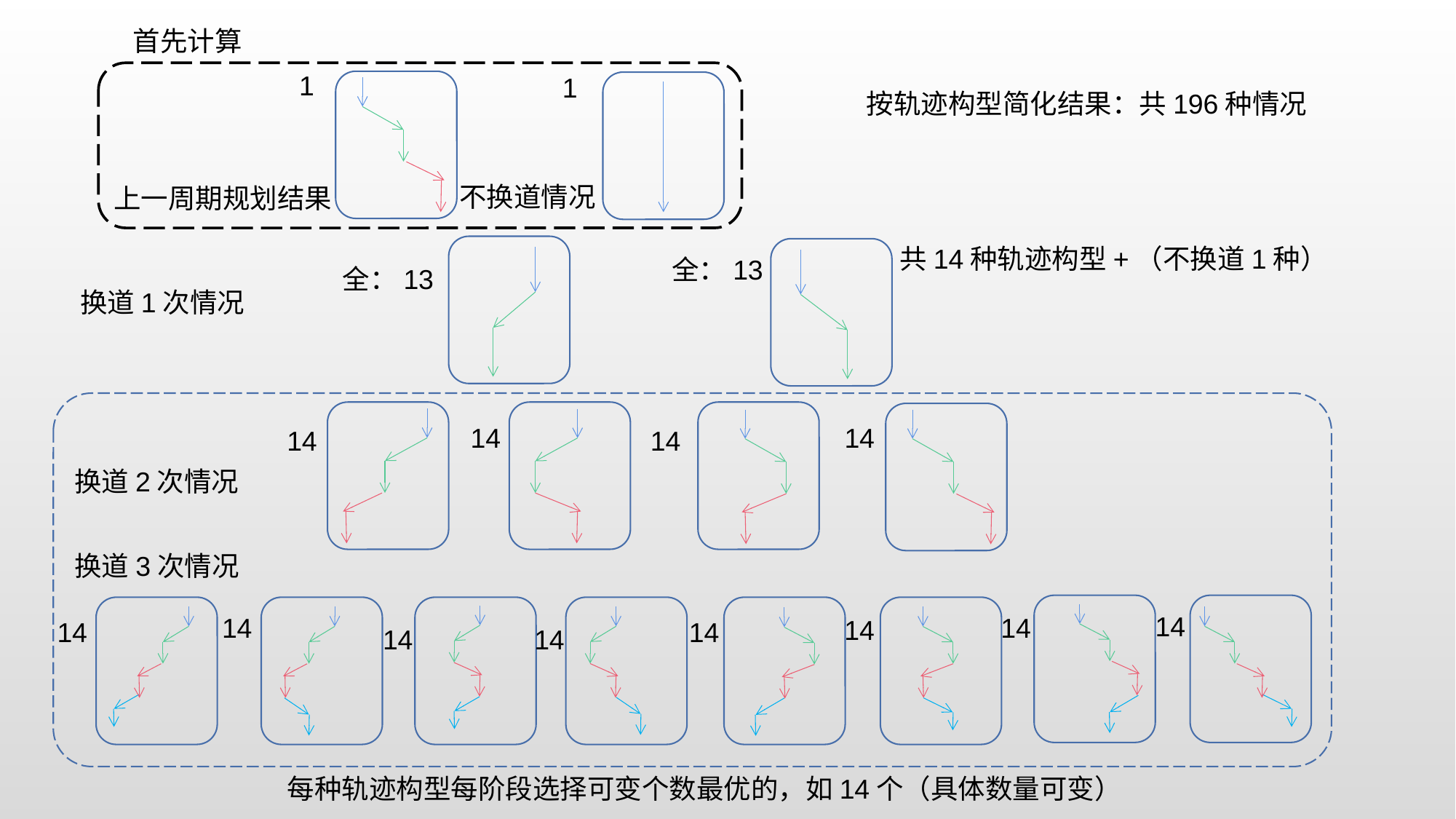

首先计算
1

1

按轨迹构型简化结果：共196种情况
不换道情况
上一周期规划结果

共14种轨迹构型+（不换道1种）

全：13
全：13
换道1次情况

14
14
14
14
换道2次情况
换道3次情况

14
14
14
14
14
14
14
14
每种轨迹构型每阶段选择可变个数最优的，如14个（具体数量可变）